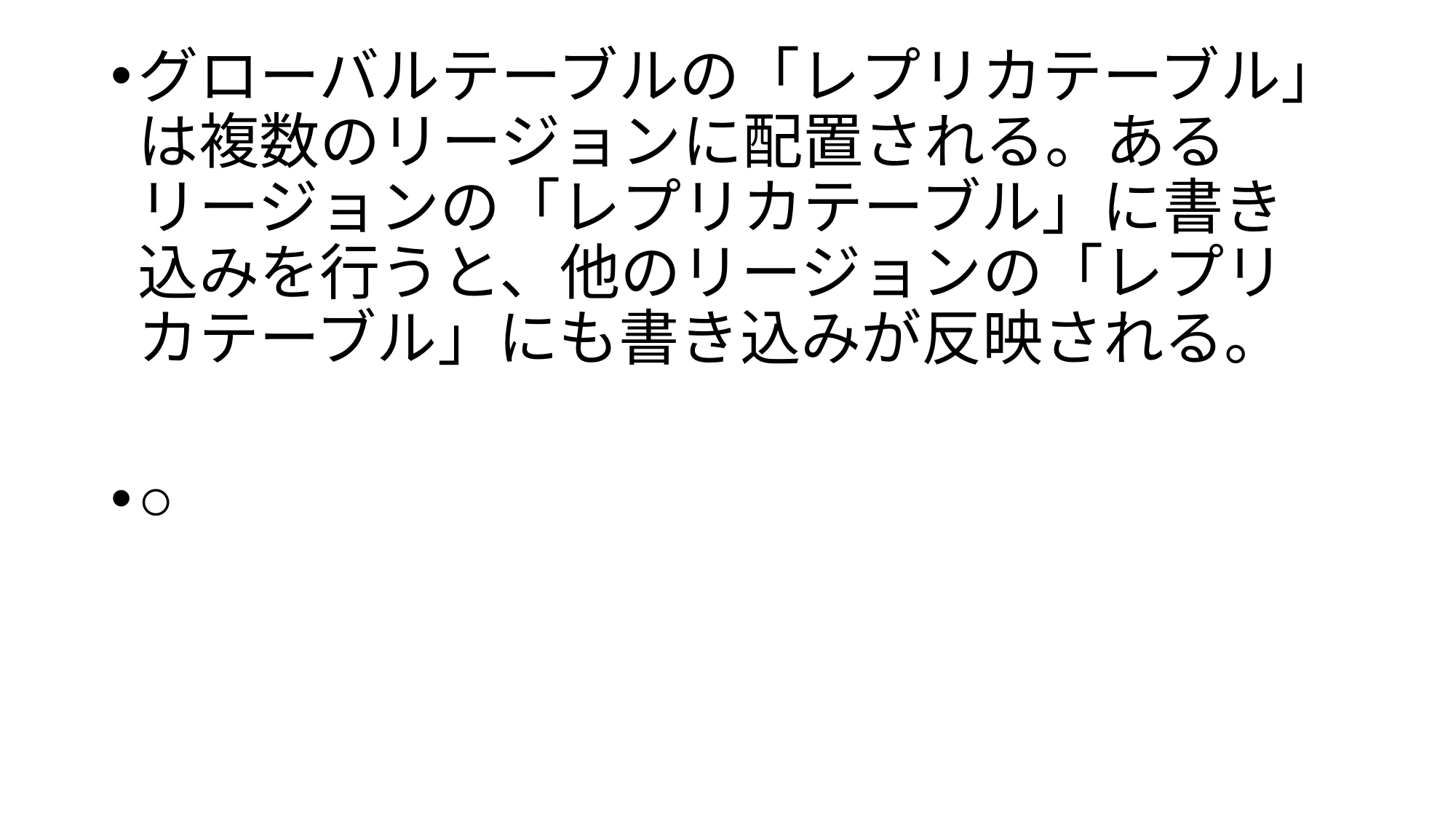

グローバルテーブルの「レプリカテーブル」は複数のリージョンに配置される。あるリージョンの「レプリカテーブル」に書き込みを行うと、他のリージョンの「レプリカテーブル」にも書き込みが反映される。

○